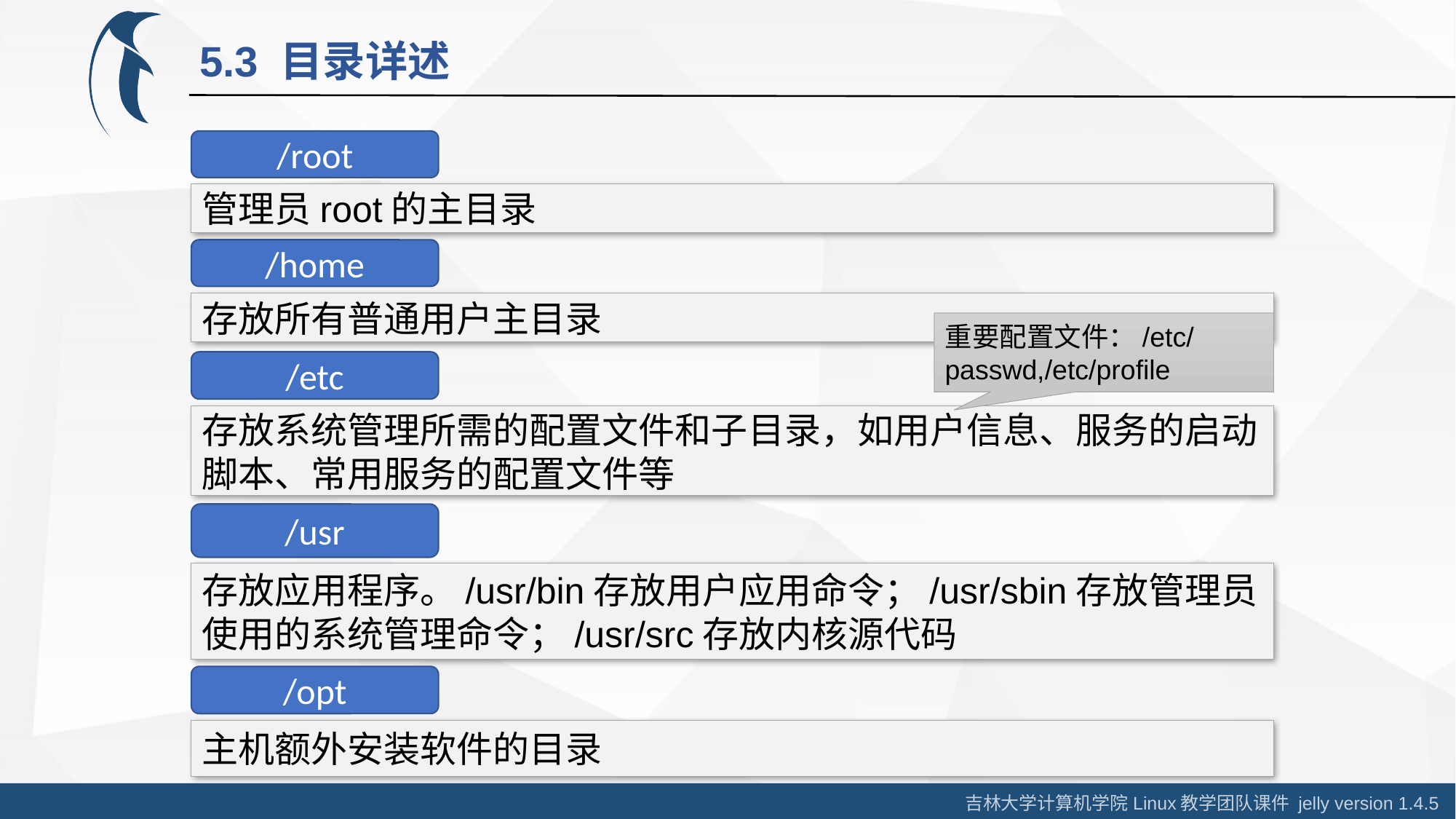

5.3 目录详述
/root
管理员root的主目录
/home
存放所有普通用户主目录
重要配置文件：/etc/passwd,/etc/profile
/etc
存放系统管理所需的配置文件和子目录，如用户信息、服务的启动脚本、常用服务的配置文件等
/usr
存放应用程序。/usr/bin存放用户应用命令；/usr/sbin存放管理员使用的系统管理命令；/usr/src存放内核源代码
/opt
主机额外安装软件的目录